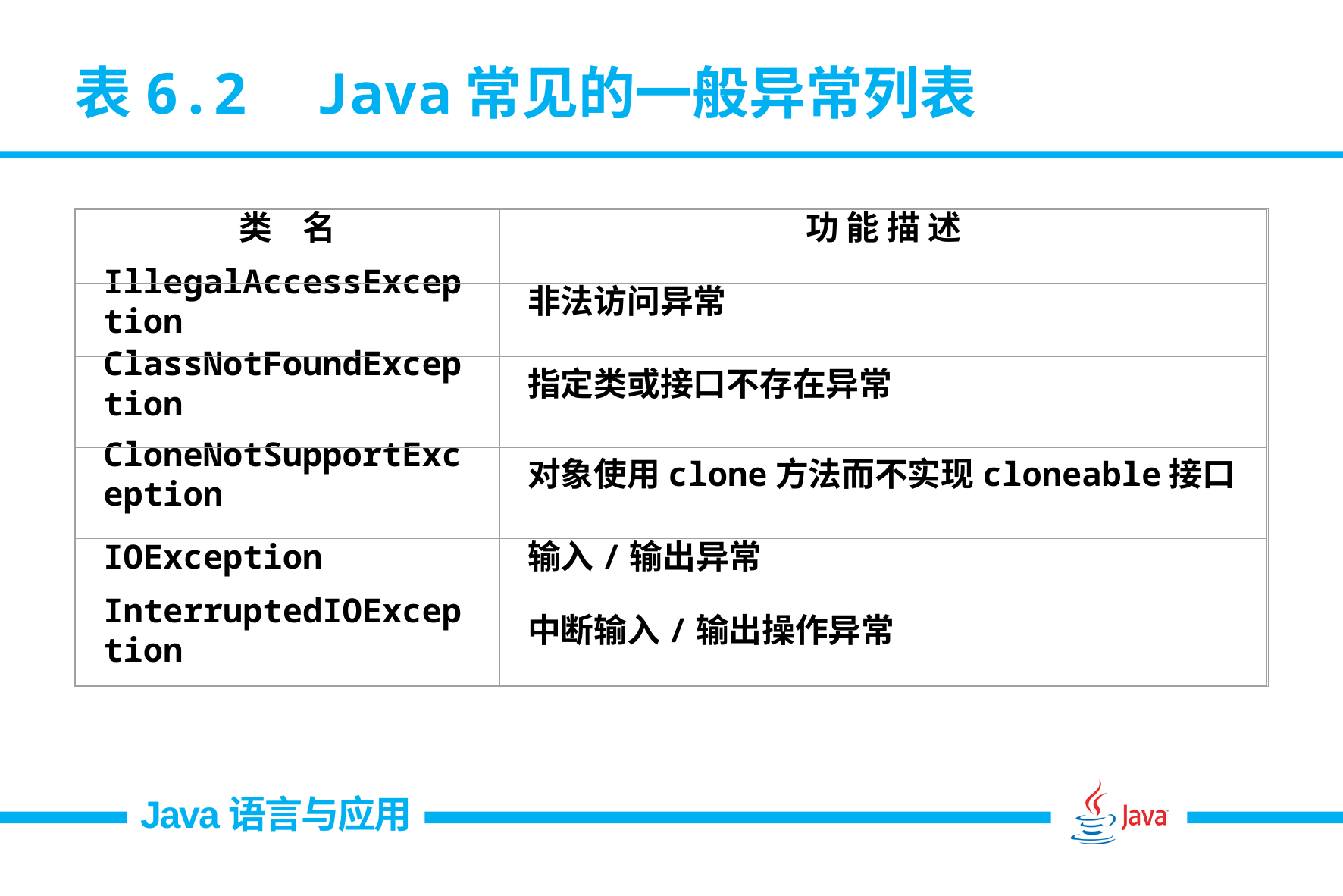

# 表6.2  Java常见的一般异常列表

类    名

功 能 描 述

IllegalAccessException

非法访问异常

ClassNotFoundException

指定类或接口不存在异常

CloneNotSupportException

对象使用clone方法而不实现cloneable接口

IOException

输入/输出异常

InterruptedIOException

中断输入/输出操作异常

92